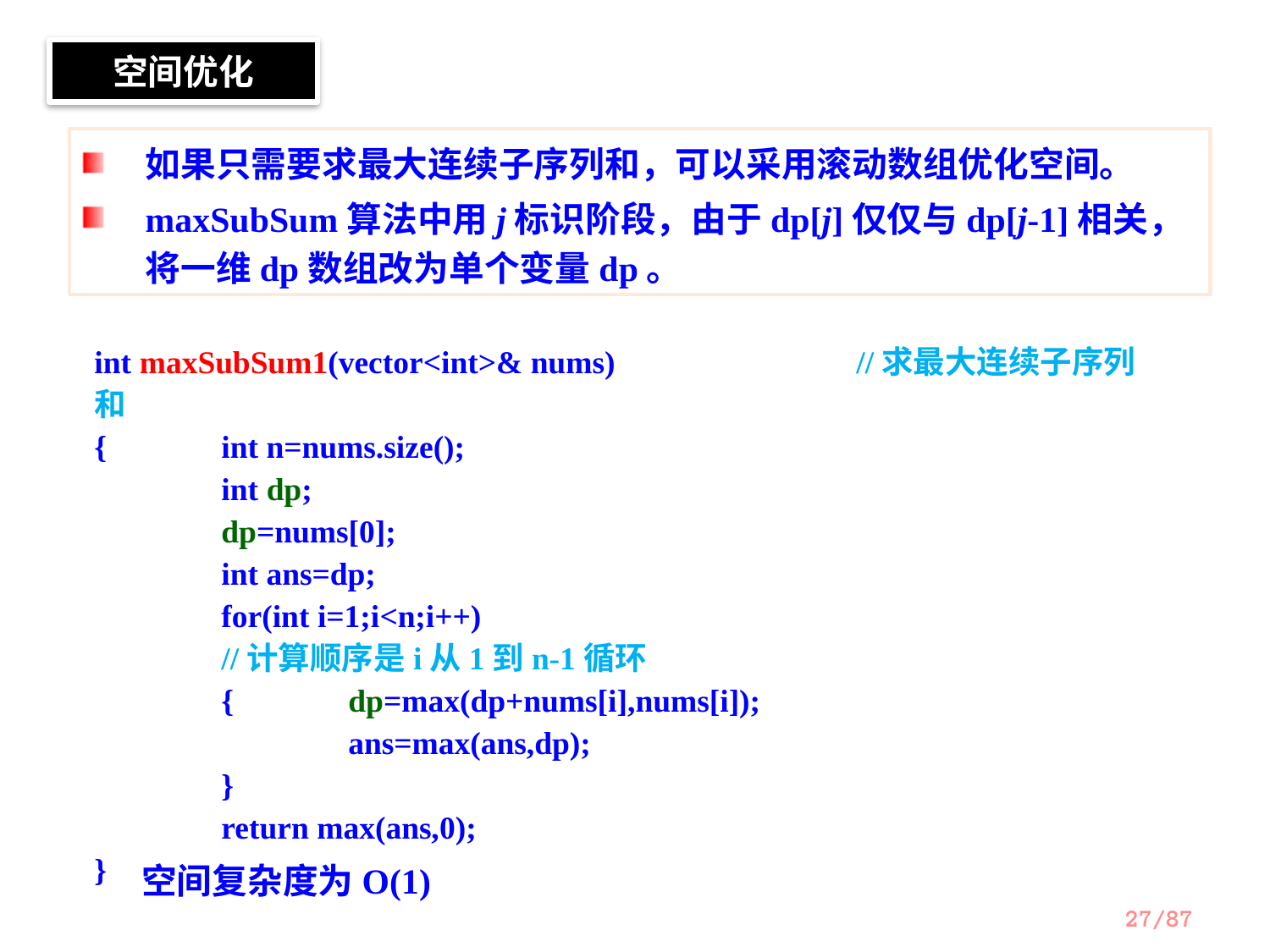

空间优化
如果只需要求最大连续子序列和，可以采用滚动数组优化空间。
maxSubSum算法中用j标识阶段，由于dp[j]仅仅与dp[j-1]相关，将一维dp数组改为单个变量dp。
int maxSubSum1(vector<int>& nums)		//求最大连续子序列和
{	int n=nums.size();
	int dp;
	dp=nums[0];
	int ans=dp;
	for(int i=1;i<n;i++)						//计算顺序是i从1到n-1循环
	{	dp=max(dp+nums[i],nums[i]);
		ans=max(ans,dp);
 	}
	return max(ans,0);
}
空间复杂度为O(1)
27/87